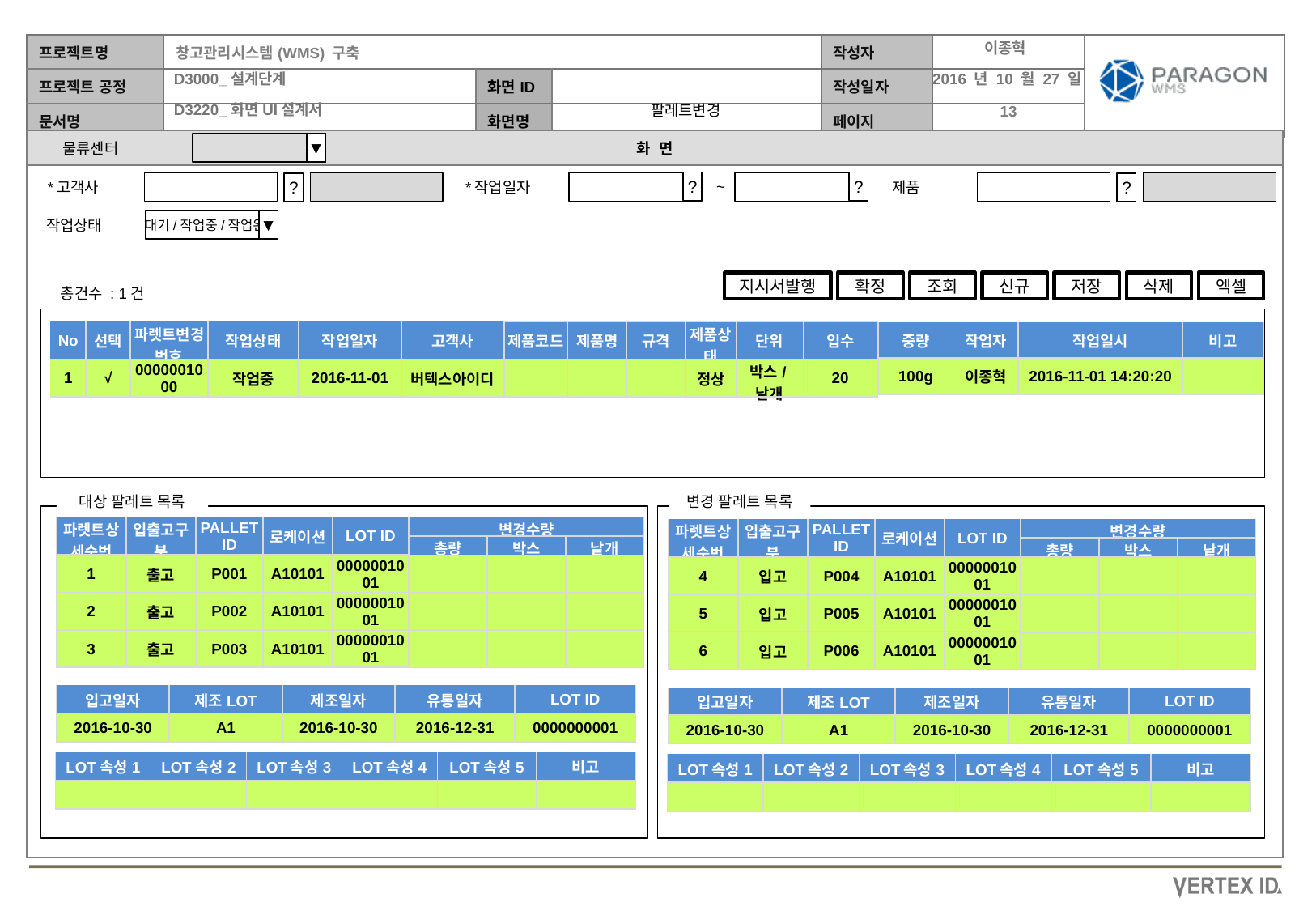

이종혁
2016 년 10 월 27 일
팔레트변경
물류센터

▼
▼
~
*고객사

*작업일자

?
제품

?

?
?
작업상태
대기/작업중/작업완료
▼
지시서발행
확정
조회
신규
저장
삭제
엑셀
총건수 : 1건

| No | 선택 | 파렛트변경번호 | 작업상태 | 작업일자 | 고객사 | 제품코드 | 제품명 | 규격 | 제품상태 | 단위 | 입수 |
| --- | --- | --- | --- | --- | --- | --- | --- | --- | --- | --- | --- |
| 1 | √ | 0000001000 | 작업중 | 2016-11-01 | 버텍스아이디 |  |  |  | 정상 | 박스/낱개 | 20 |
| 중량 | 작업자 | 작업일시 | 비고 |
| --- | --- | --- | --- |
| 100g | 이종혁 | 2016-11-01 14:20:20 |  |
변경 팔레트 목록
대상 팔레트 목록

| 파렛트상세순번 | 입출고구분 | PALLET ID | 로케이션 | LOT ID |
| --- | --- | --- | --- | --- |
| 1 | 출고 | P001 | A10101 | 0000001001 |
| 2 | 출고 | P002 | A10101 | 0000001001 |
| 3 | 출고 | P003 | A10101 | 0000001001 |
| 변경수량 |  |  |
| --- | --- | --- |
| 총량 | 박스 | 낱개 |
|  |  |  |
|  |  |  |
|  |  |  |
| 파렛트상세순번 | 입출고구분 | PALLET ID | 로케이션 | LOT ID |
| --- | --- | --- | --- | --- |
| 4 | 입고 | P004 | A10101 | 0000001001 |
| 5 | 입고 | P005 | A10101 | 0000001001 |
| 6 | 입고 | P006 | A10101 | 0000001001 |
| 변경수량 |  |  |
| --- | --- | --- |
| 총량 | 박스 | 낱개 |
|  |  |  |
|  |  |  |
|  |  |  |
| 입고일자 | 제조LOT | 제조일자 | 유통일자 | LOT ID |
| --- | --- | --- | --- | --- |
| 2016-10-30 | A1 | 2016-10-30 | 2016-12-31 | 0000000001 |
| 입고일자 | 제조LOT | 제조일자 | 유통일자 | LOT ID |
| --- | --- | --- | --- | --- |
| 2016-10-30 | A1 | 2016-10-30 | 2016-12-31 | 0000000001 |
| LOT속성1 | LOT속성2 | LOT속성3 | LOT속성4 | LOT속성5 | 비고 |
| --- | --- | --- | --- | --- | --- |
|  |  |  |  |  |  |
| LOT속성1 | LOT속성2 | LOT속성3 | LOT속성4 | LOT속성5 | 비고 |
| --- | --- | --- | --- | --- | --- |
|  |  |  |  |  |  |